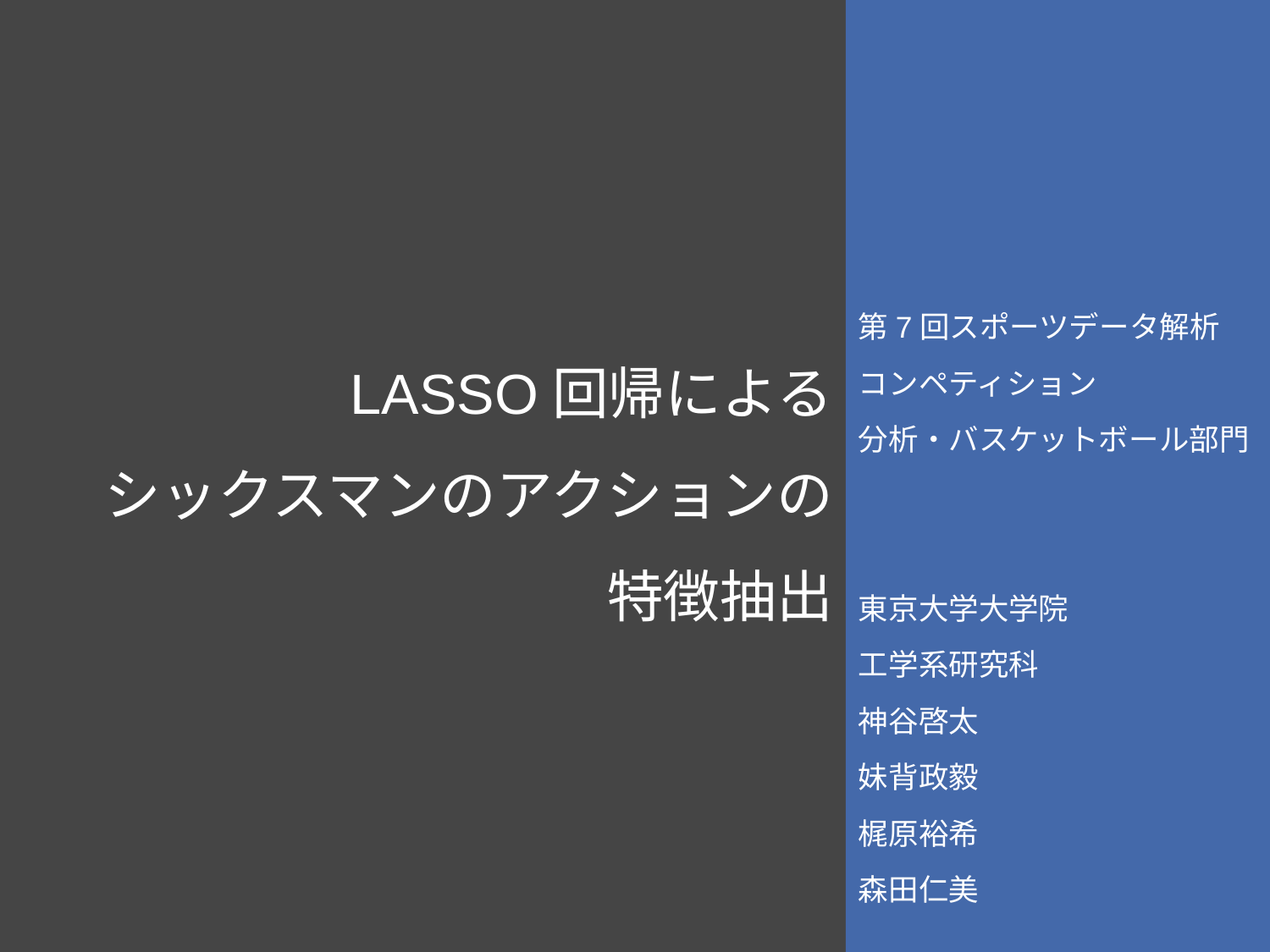

# LASSO回帰による シックスマンのアクションの 特徴抽出
第7回スポーツデータ解析
コンペティション
分析・バスケットボール部門

東京大学大学院
工学系研究科
神谷啓太
妹背政毅
梶原裕希
森田仁美